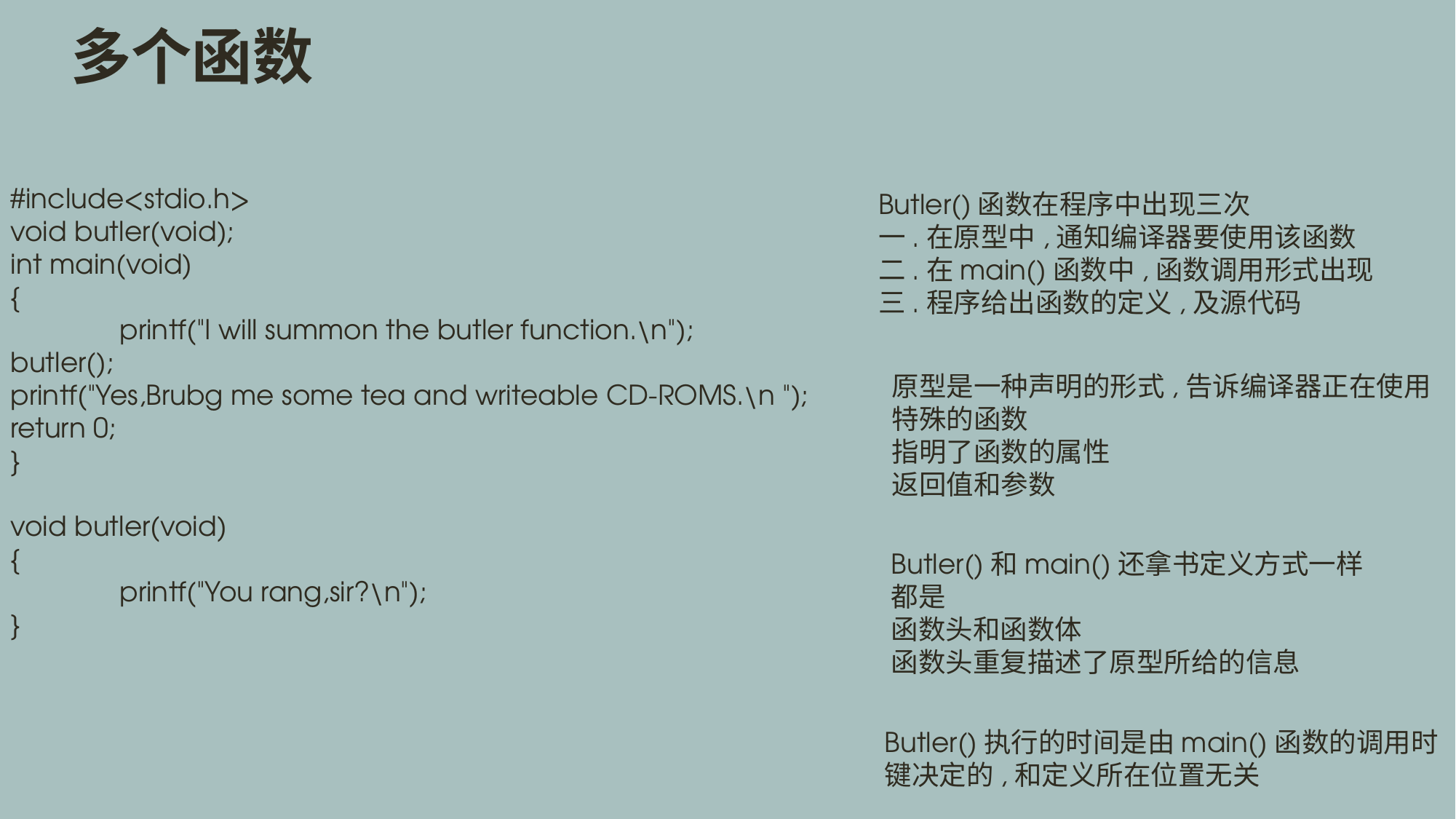

多个函数
#include<stdio.h>
void butler(void);
int main(void)
{
	printf("I will summon the butler function.\n");
butler();
printf("Yes,Brubg me some tea and writeable CD-ROMS.\n ");
return 0;
}

void butler(void)
{
	printf("You rang,sir?\n");
}
Butler()函数在程序中出现三次
一.在原型中,通知编译器要使用该函数
二.在main()函数中,函数调用形式出现
三.程序给出函数的定义,及源代码
原型是一种声明的形式,告诉编译器正在使用
特殊的函数
指明了函数的属性
返回值和参数
Butler()和main()还拿书定义方式一样都是
函数头和函数体
函数头重复描述了原型所给的信息
Butler()执行的时间是由main()函数的调用时
键决定的,和定义所在位置无关